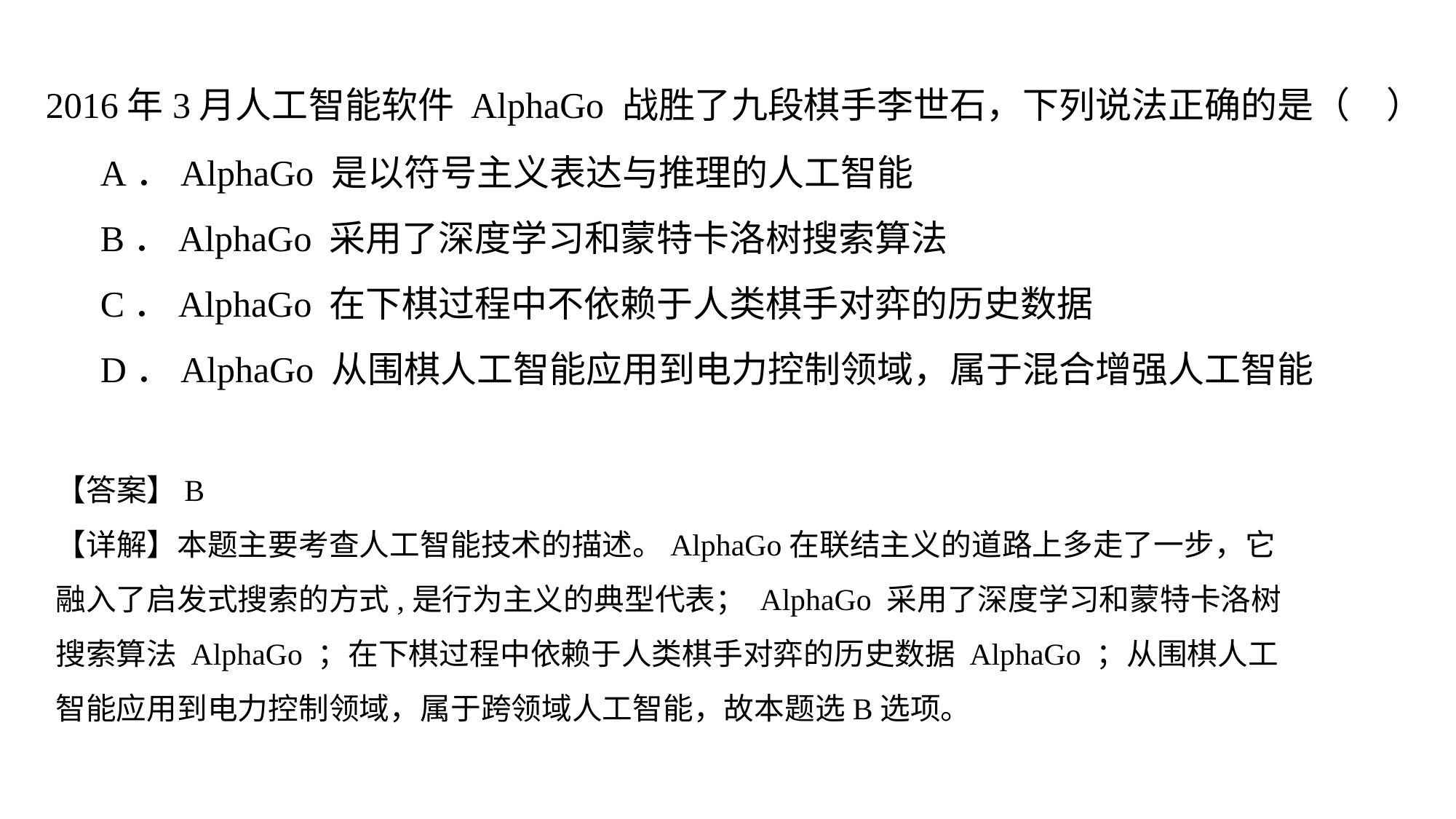

2016年3月人工智能软件 AlphaGo 战胜了九段棋手李世石，下列说法正确的是（   ）
A．AlphaGo 是以符号主义表达与推理的人工智能
B．AlphaGo 采用了深度学习和蒙特卡洛树搜索算法
C．AlphaGo 在下棋过程中不依赖于人类棋手对弈的历史数据
D．AlphaGo 从围棋人工智能应用到电力控制领域，属于混合增强人工智能
【答案】B
【详解】本题主要考查人工智能技术的描述。AlphaGo在联结主义的道路上多走了一步，它融入了启发式搜索的方式,是行为主义的典型代表； AlphaGo 采用了深度学习和蒙特卡洛树搜索算法 AlphaGo ；在下棋过程中依赖于人类棋手对弈的历史数据 AlphaGo ；从围棋人工智能应用到电力控制领域，属于跨领域人工智能，故本题选B选项。